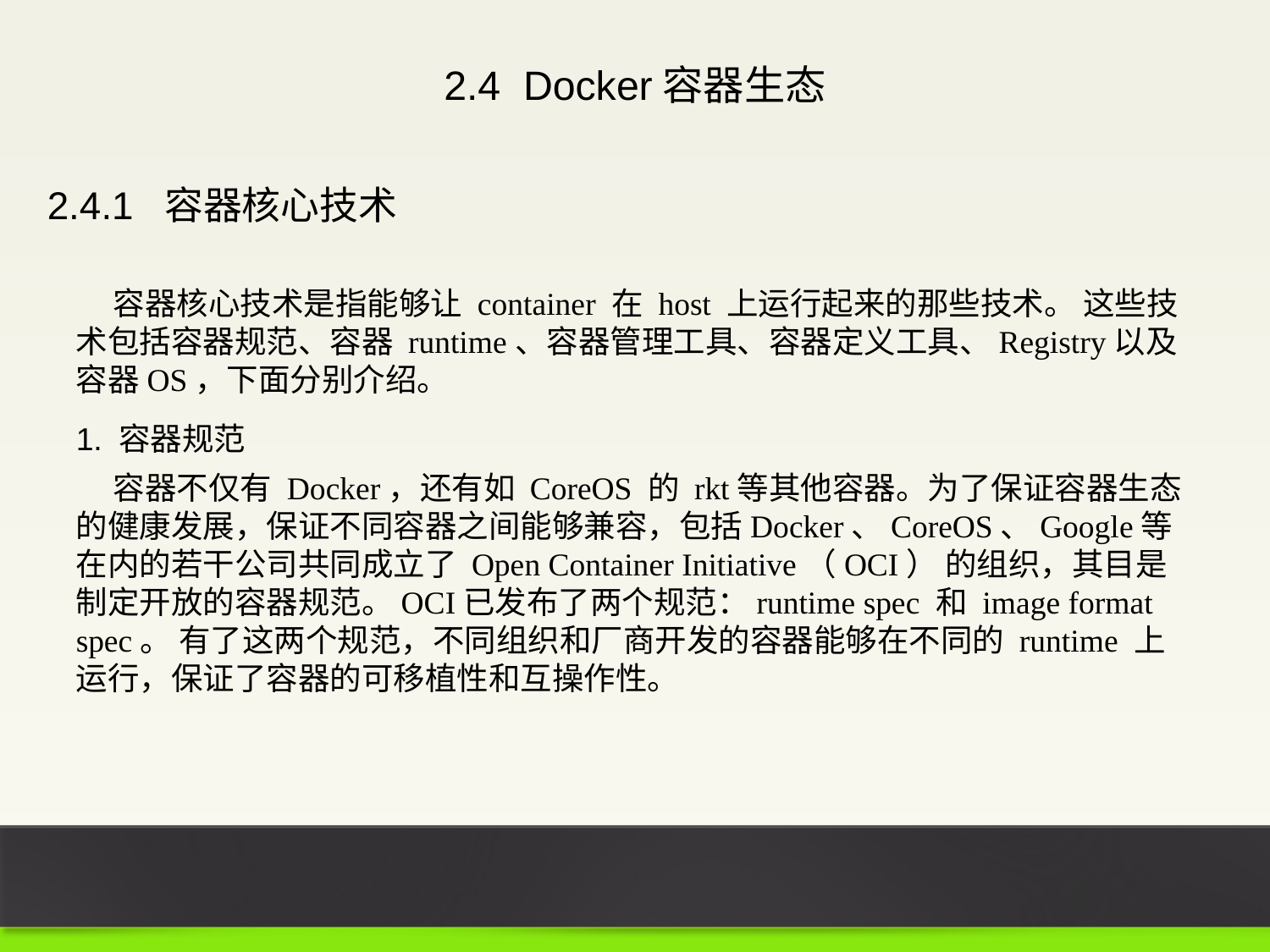

2.4  Docker容器生态
2.4.1  容器核心技术
容器核心技术是指能够让 container 在 host 上运行起来的那些技术。 这些技术包括容器规范、容器 runtime、容器管理工具、容器定义工具、Registry以及容器OS，下面分别介绍。
1. 容器规范
容器不仅有 Docker，还有如 CoreOS 的 rkt等其他容器。为了保证容器生态的健康发展，保证不同容器之间能够兼容，包括Docker、CoreOS、Google等在内的若干公司共同成立了 Open Container Initiative（OCI） 的组织，其目是制定开放的容器规范。OCI已发布了两个规范：runtime spec 和 image format spec。 有了这两个规范，不同组织和厂商开发的容器能够在不同的 runtime 上运行，保证了容器的可移植性和互操作性。